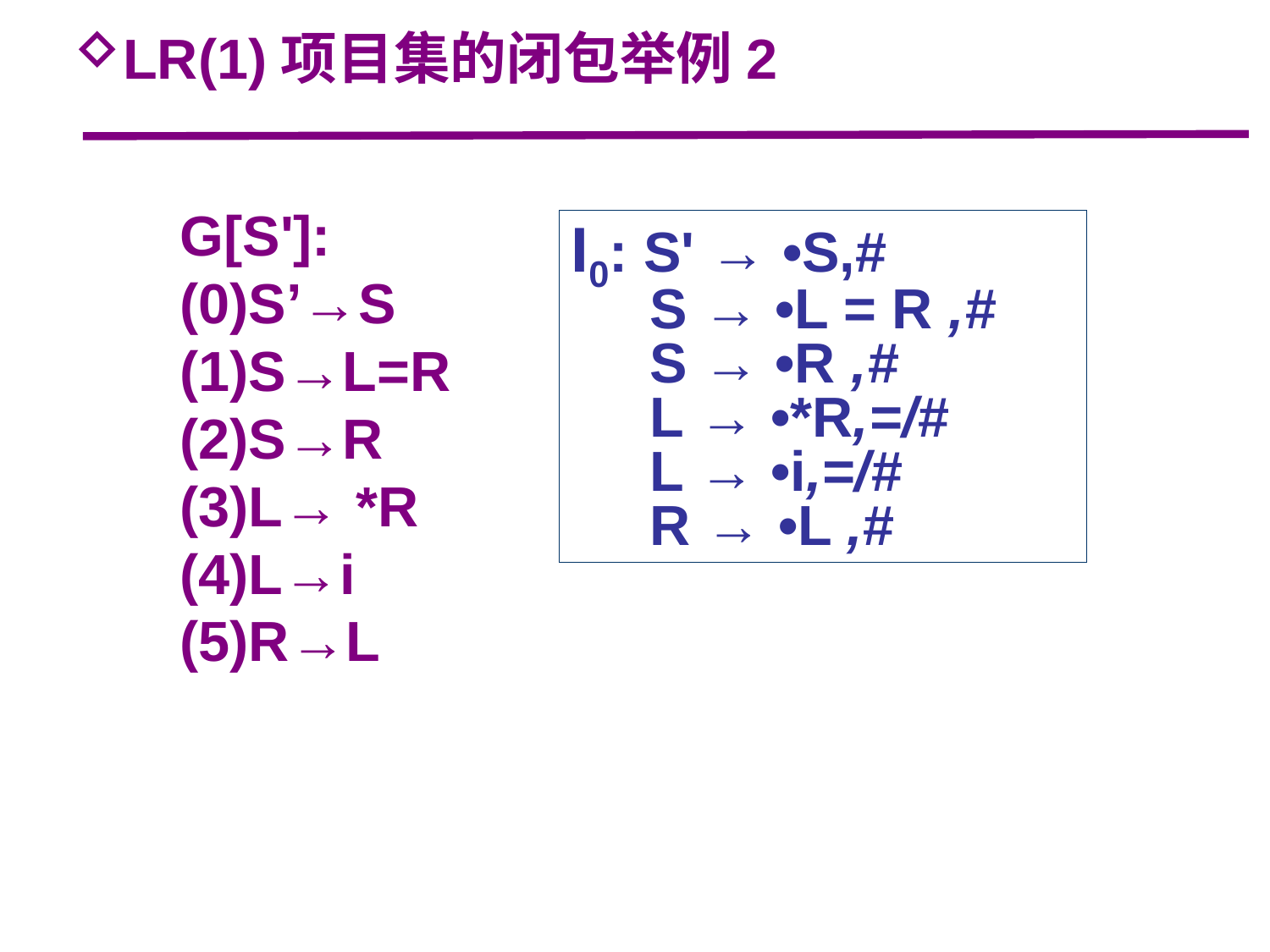

LR(1)项目集的闭包举例2
G[S']:
(0)S’→S
(1)S→L=R
(2)S→R
(3)L→ *R
(4)L→i
(5)R→L
I0: S' → •S,#
     S → •L = R ,#
     S → •R ,#
     L → •*R,=/#
     L → •i,=/#
     R → •L ,#